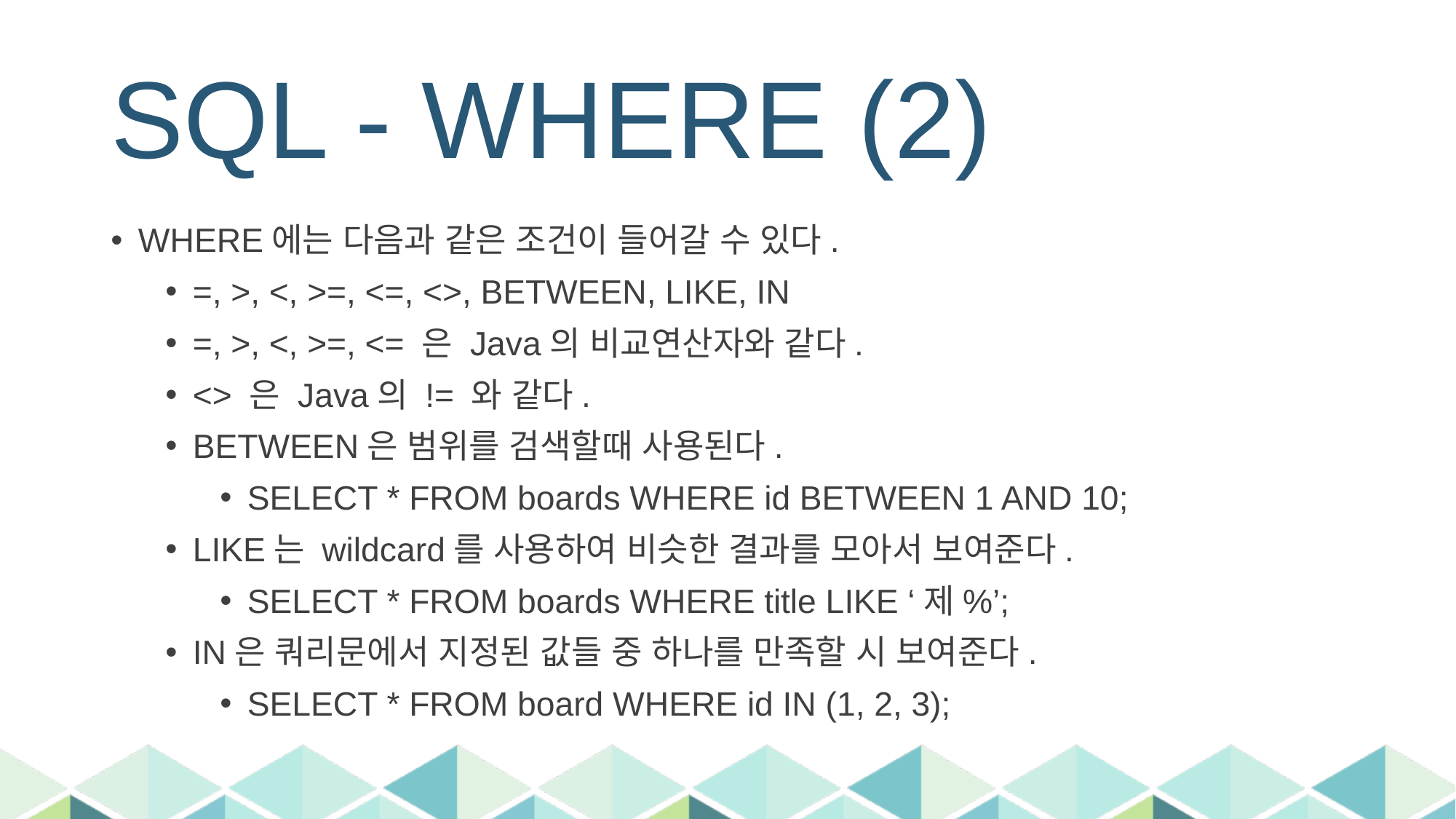

# SQL - WHERE (2)
WHERE에는 다음과 같은 조건이 들어갈 수 있다.
=, >, <, >=, <=, <>, BETWEEN, LIKE, IN
=, >, <, >=, <= 은 Java의 비교연산자와 같다.
<> 은 Java의 != 와 같다.
BETWEEN은 범위를 검색할때 사용된다.
SELECT * FROM boards WHERE id BETWEEN 1 AND 10;
LIKE는 wildcard를 사용하여 비슷한 결과를 모아서 보여준다.
SELECT * FROM boards WHERE title LIKE ‘제%’;
IN은 쿼리문에서 지정된 값들 중 하나를 만족할 시 보여준다.
SELECT * FROM board WHERE id IN (1, 2, 3);